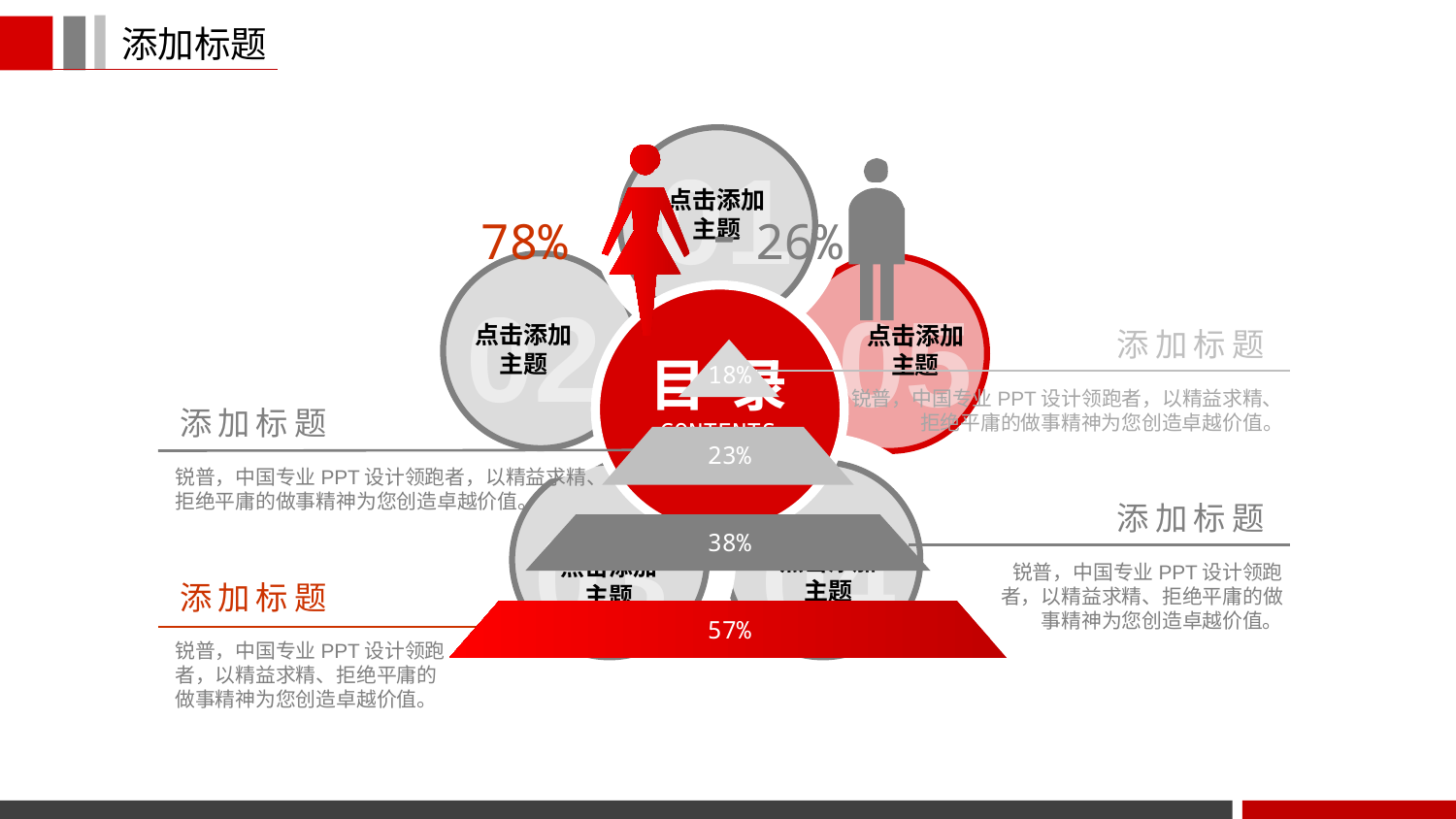

添加标题

01
点击添加
主题

78%
26%

02
点击添加
主题

05
点击添加
主题

目 录
CONTENTS
添加标题
锐普，中国专业PPT设计领跑者，以精益求精、拒绝平庸的做事精神为您创造卓越价值。

18%
添加标题
锐普，中国专业PPT设计领跑者，以精益求精、拒绝平庸的做事精神为您创造卓越价值。

23%

03
点击添加
主题

04
点击添加
主题
添加标题
锐普，中国专业PPT设计领跑者，以精益求精、拒绝平庸的做事精神为您创造卓越价值。

38%
添加标题
锐普，中国专业PPT设计领跑者，以精益求精、拒绝平庸的做事精神为您创造卓越价值。

57%